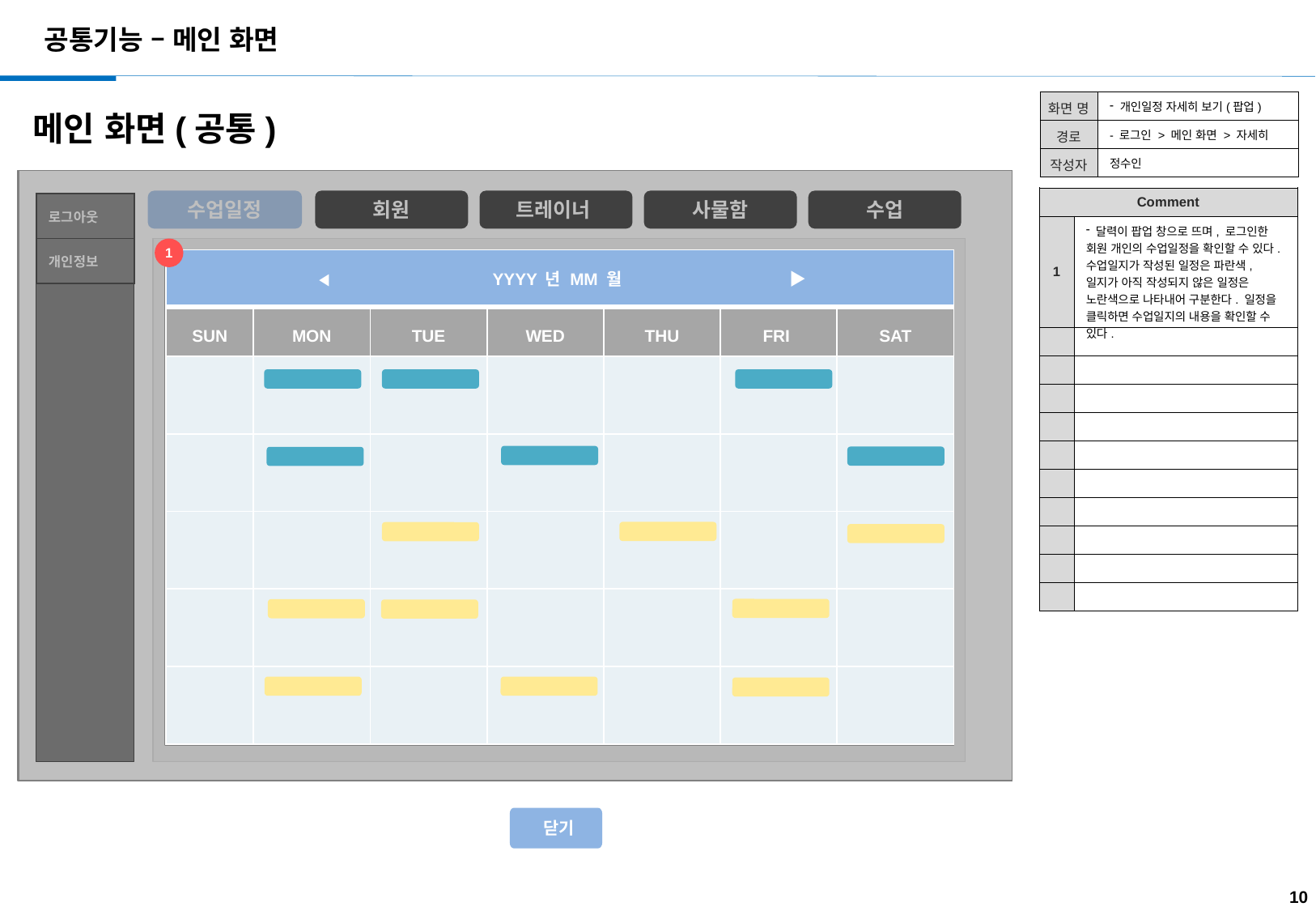

공통기능 – 메인 화면
| 화면 명 | 개인일정 자세히 보기(팝업) |
| --- | --- |
| 경로 | - 로그인 > 메인 화면 > 자세히 |
| 작성자 | 정수인 |
메인 화면(공통)

| Comment |  |
| --- | --- |
| 1 | 달력이 팝업 창으로 뜨며, 로그인한 회원 개인의 수업일정을 확인할 수 있다. 수업일지가 작성된 일정은 파란색, 일지가 아직 작성되지 않은 일정은 노란색으로 나타내어 구분한다. 일정을 클릭하면 수업일지의 내용을 확인할 수 있다. |
|  |  |
|  |  |
|  |  |
|  |  |
|  |  |
|  |  |
|  |  |
|  |  |
|  |  |
|  |  |
수업일정
회원
트레이너
사물함
수업

| 로그아웃 |
| --- |
| 개인정보 |

1
| ◀ YYYY 년 MM 월 ▶ |  |  |  |  |  |  |
| --- | --- | --- | --- | --- | --- | --- |
| SUN | MON | TUE | WED | THU | FRI | SAT |
|  |  |  |  |  |  |  |
|  |  |  |  |  |  |  |
|  |  |  |  |  |  |  |
|  |  |  |  |  |  |  |
|  |  |  |  |  |  |  |

닫기